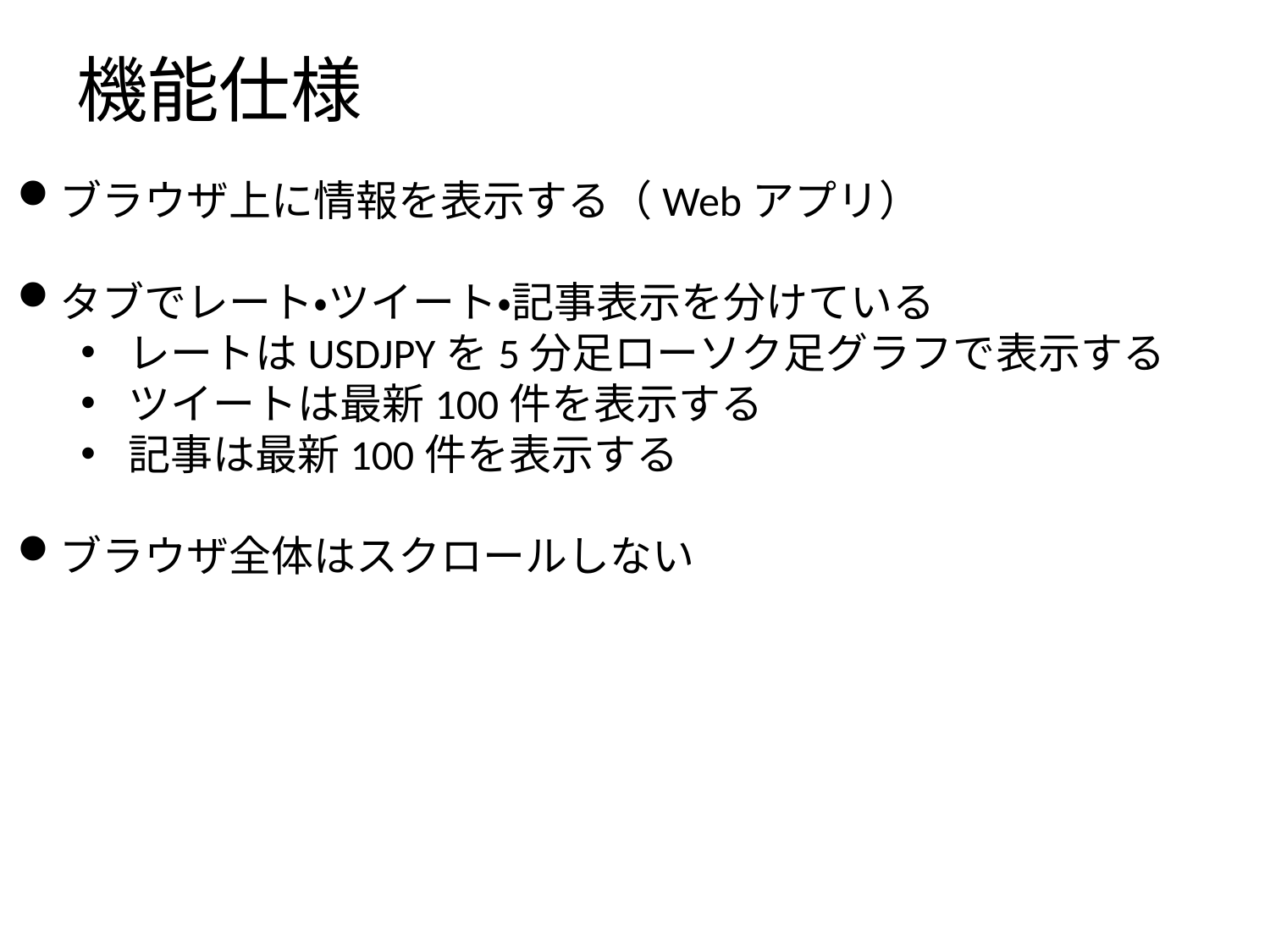

# 機能仕様
ブラウザ上に情報を表示する（Webアプリ）

タブでレート・ツイート・記事表示を分けている
レートはUSDJPYを5分足ローソク足グラフで表示する
ツイートは最新100件を表示する
記事は最新100件を表示する

ブラウザ全体はスクロールしない